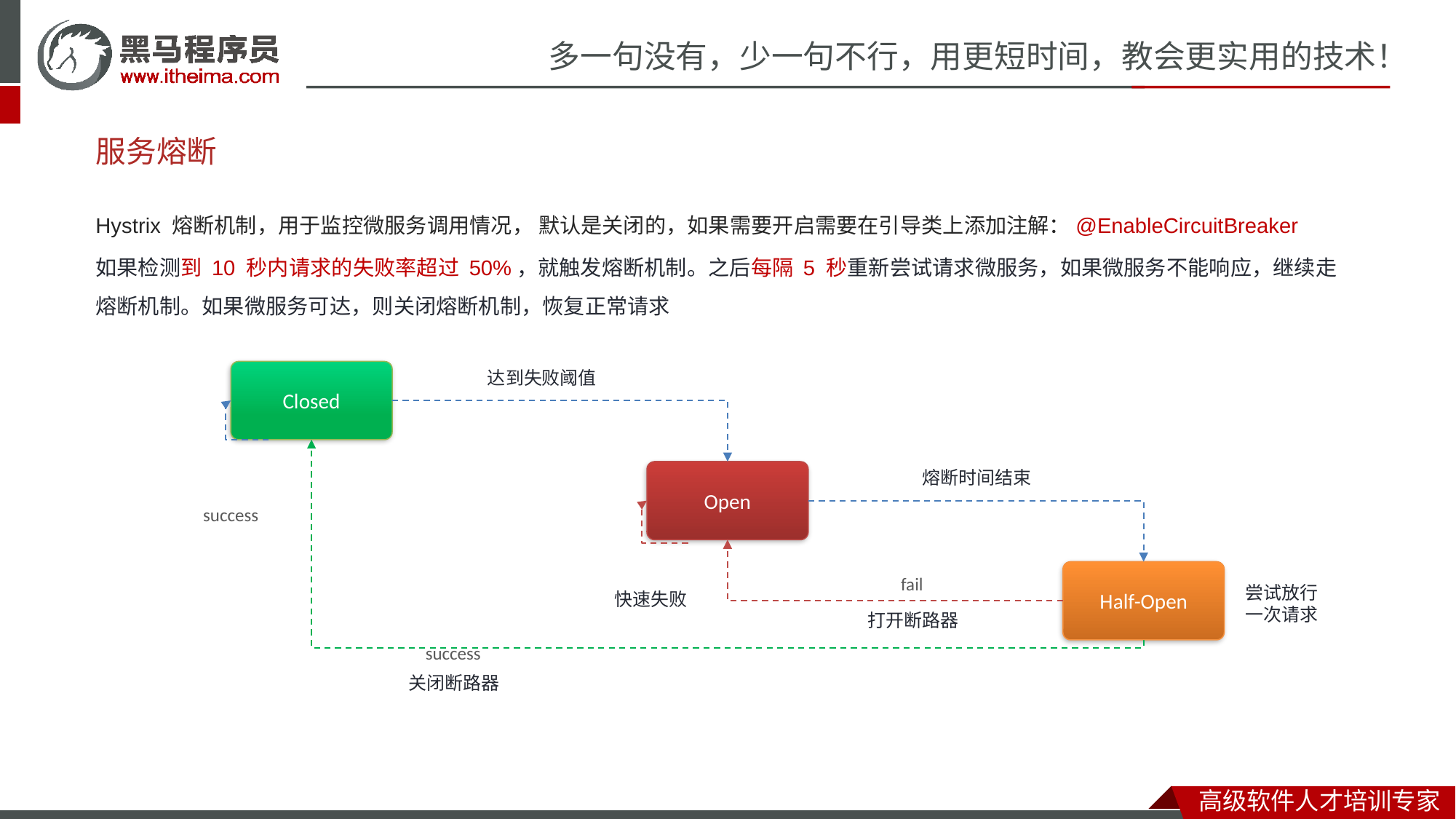

# 服务熔断
Hystrix 熔断机制，用于监控微服务调用情况， 默认是关闭的，如果需要开启需要在引导类上添加注解：@EnableCircuitBreaker
如果检测到 10 秒内请求的失败率超过 50%，就触发熔断机制。之后每隔 5 秒重新尝试请求微服务，如果微服务不能响应，继续走熔断机制。如果微服务可达，则关闭熔断机制，恢复正常请求
达到失败阈值
Closed
熔断时间结束
Open
success
Half-Open
fail
尝试放行一次请求
快速失败
打开断路器
success
关闭断路器